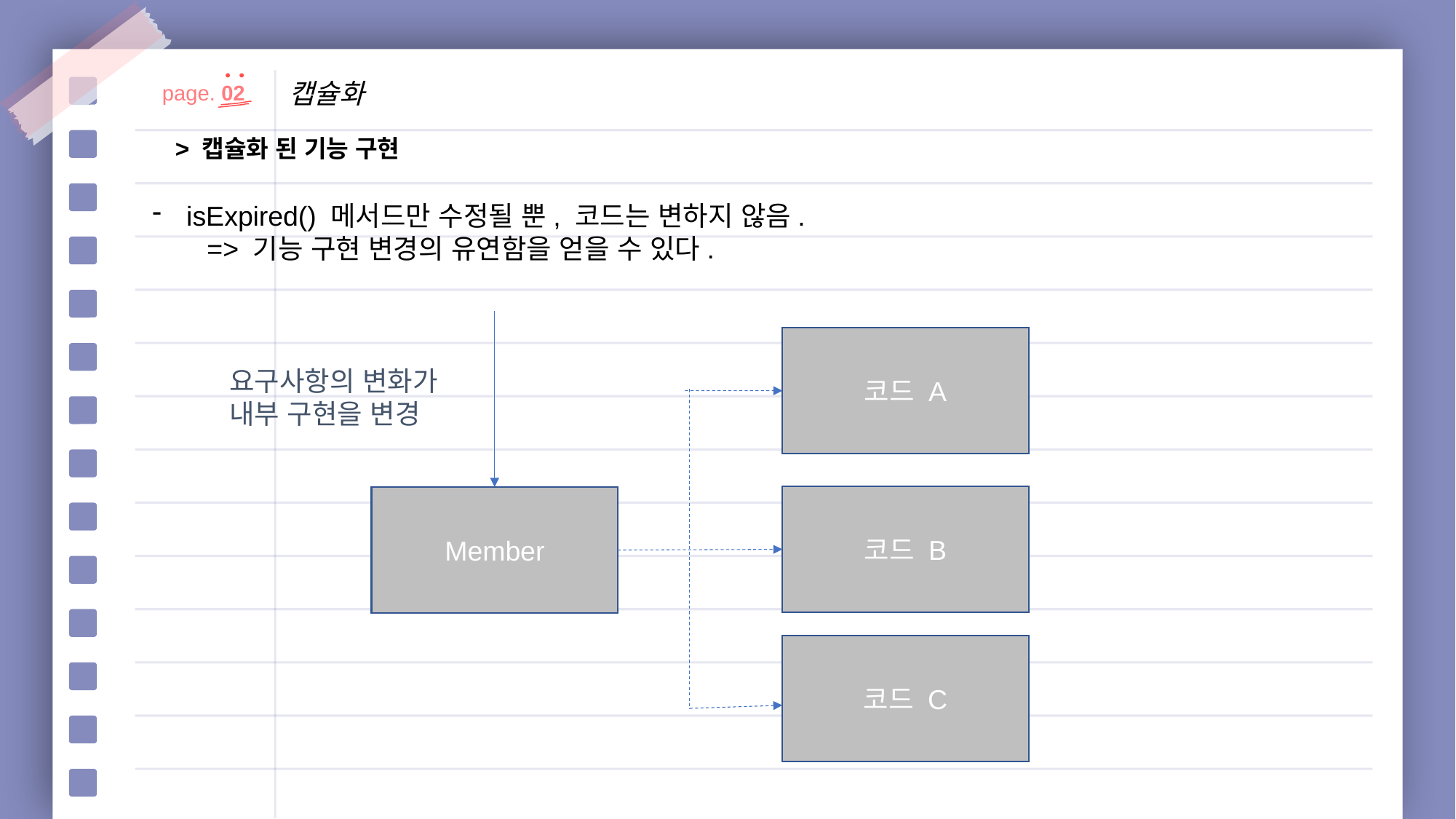

캡슐화

page. 02
> 캡슐화 된 기능 구현
isExpired() 메서드만 수정될 뿐, 코드는 변하지 않음.
=> 기능 구현 변경의 유연함을 얻을 수 있다.
코드 A
요구사항의 변화가 내부 구현을 변경
코드 B
Member
코드 C